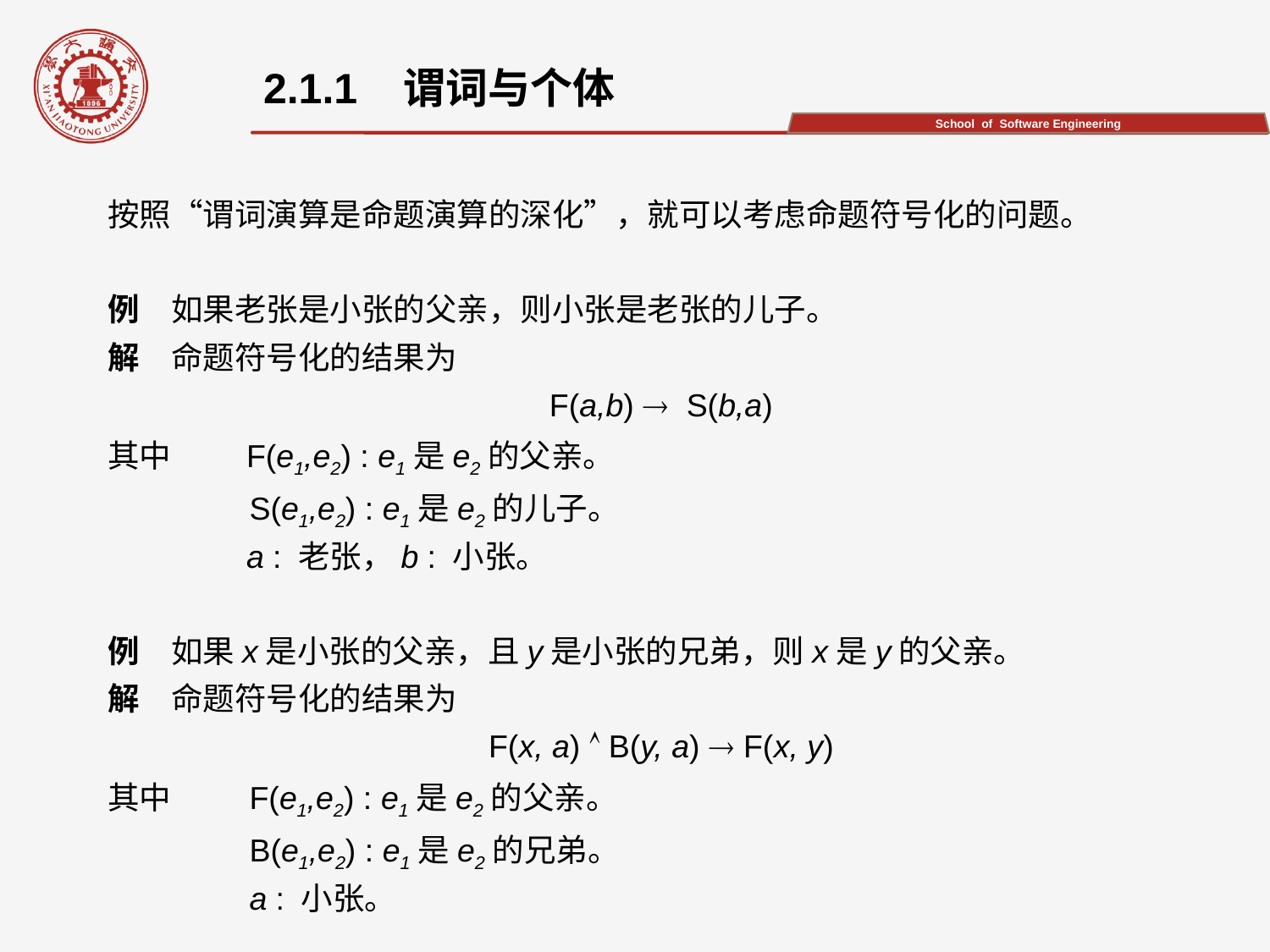

2.1.1   谓词与个体
按照“谓词演算是命题演算的深化”，就可以考虑命题符号化的问题。

例　如果老张是小张的父亲，则小张是老张的儿子。
解　命题符号化的结果为
F(a,b) →  S(b,a)
其中    　 F(e1,e2) : e1是e2的父亲。
　　　　 S(e1,e2) : e1是e2的儿子。
　　　     a : 老张，b : 小张。

例　如果x是小张的父亲，且y是小张的兄弟，则x是y的父亲。
解　命题符号化的结果为
F(x, a) ∧ B(y, a) → F(x, y)
其中　　 F(e1,e2) : e1是e2的父亲。
　　　　 B(e1,e2) : e1是e2的兄弟。
　　　　 a : 小张。